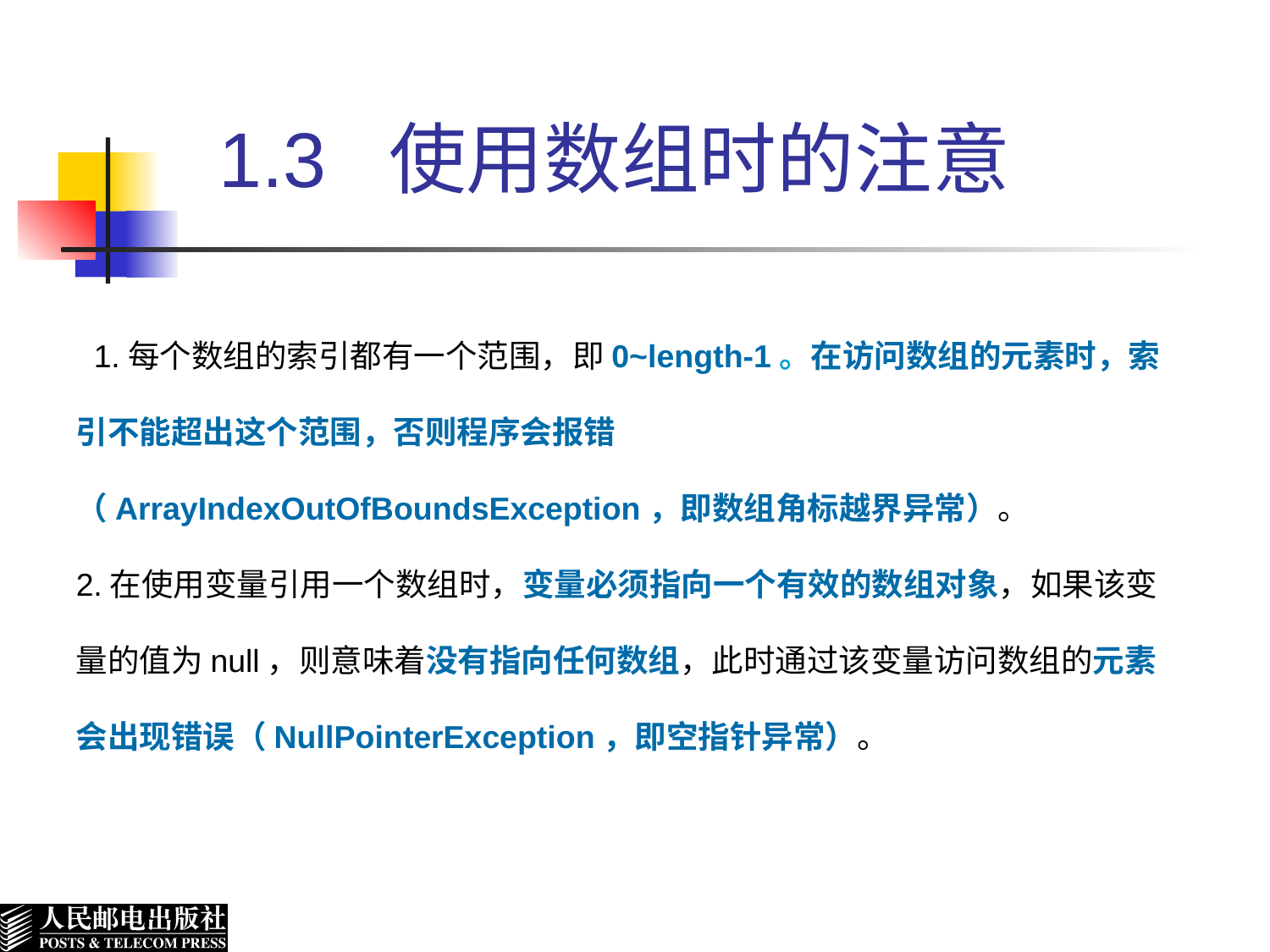

1.3  使用数组时的注意

  1.每个数组的索引都有一个范围，即0~length-1。在访问数组的元素时，索引不能超出这个范围，否则程序会报错（ArrayIndexOutOfBoundsException，即数组角标越界异常）。
2.在使用变量引用一个数组时，变量必须指向一个有效的数组对象，如果该变量的值为null，则意味着没有指向任何数组，此时通过该变量访问数组的元素会出现错误（NullPointerException，即空指针异常）。